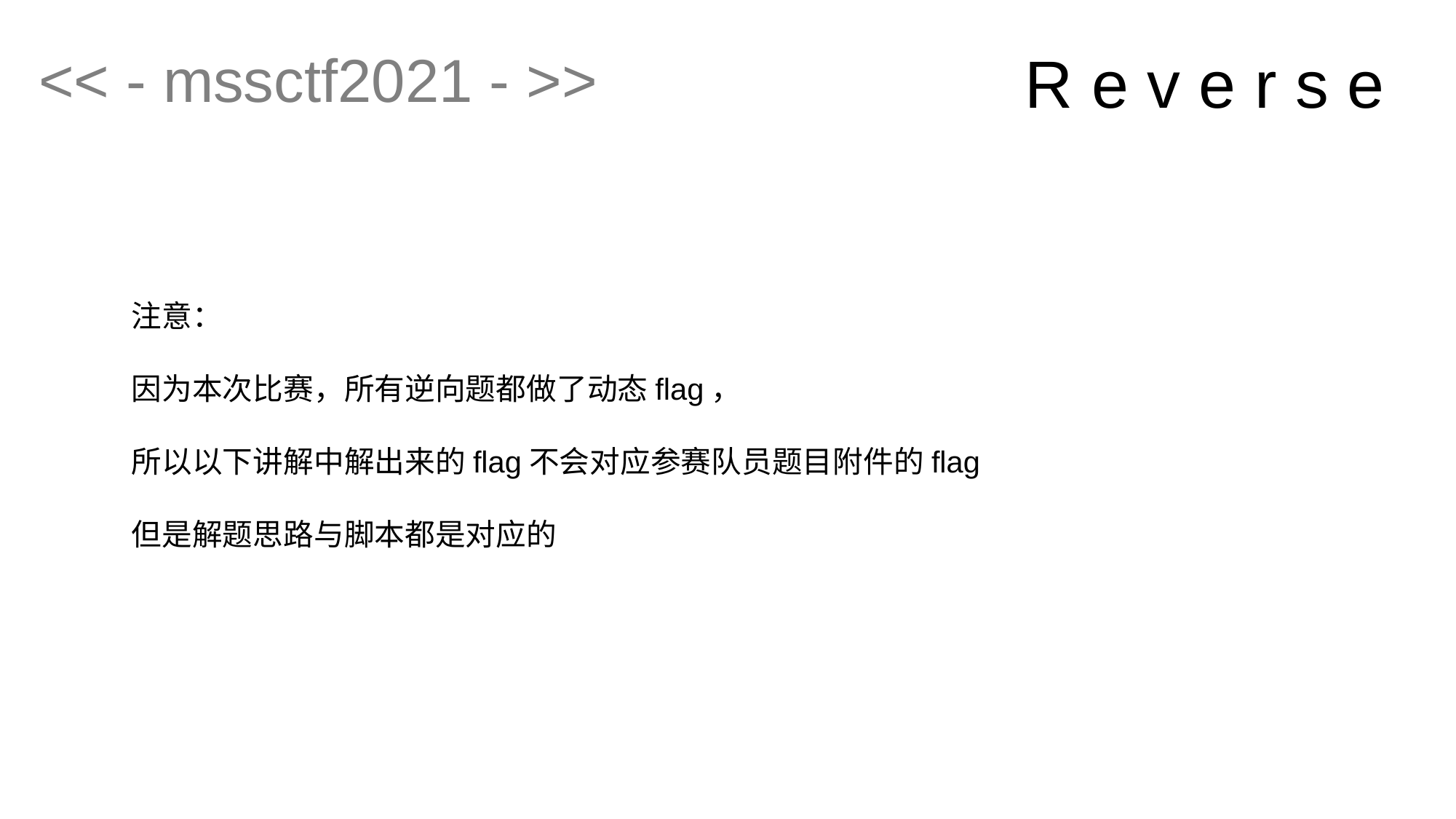

<< - mssctf2021 - >>
R e v e r s e
注意：

因为本次比赛，所有逆向题都做了动态flag，

所以以下讲解中解出来的flag不会对应参赛队员题目附件的flag

但是解题思路与脚本都是对应的